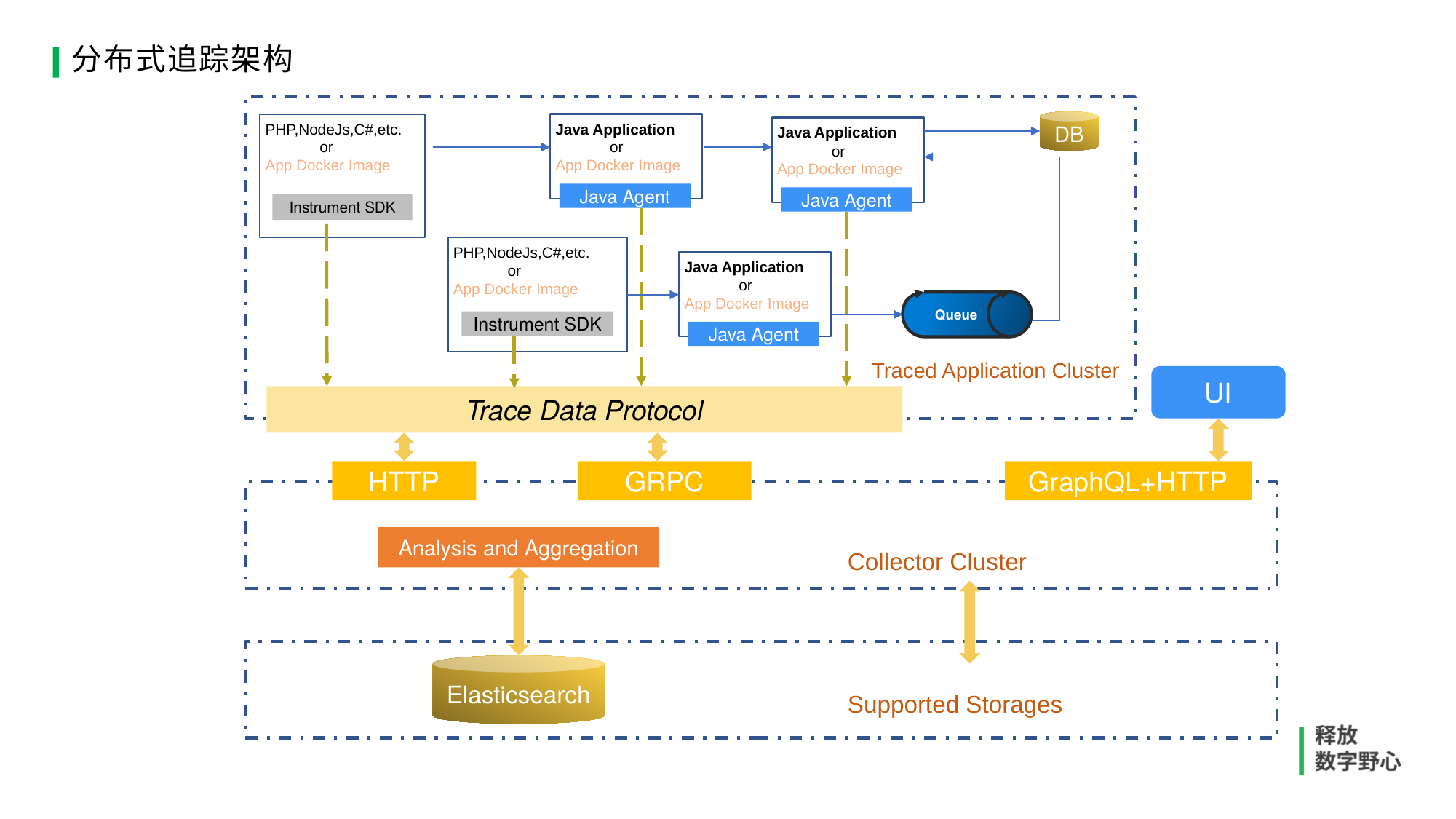

# 分布式追踪架构

DB

PHP,NodeJs,C#,etc.
             or
App Docker Image
Instrument SDK

Java Application
             or
App Docker Image

Java Agent

Java Application
             or
App Docker Image

Java Agent

PHP,NodeJs,C#,etc.
             or
App Docker Image
Instrument SDK

Java Application
             or
App Docker Image

Java Agent

Queue

Traced Application Cluster

UI

Trace Data Protocol

GRPC

HTTP

GraphQL+HTTP

Analysis and Aggregation
Collector Cluster

Elasticsearch
Supported Storages